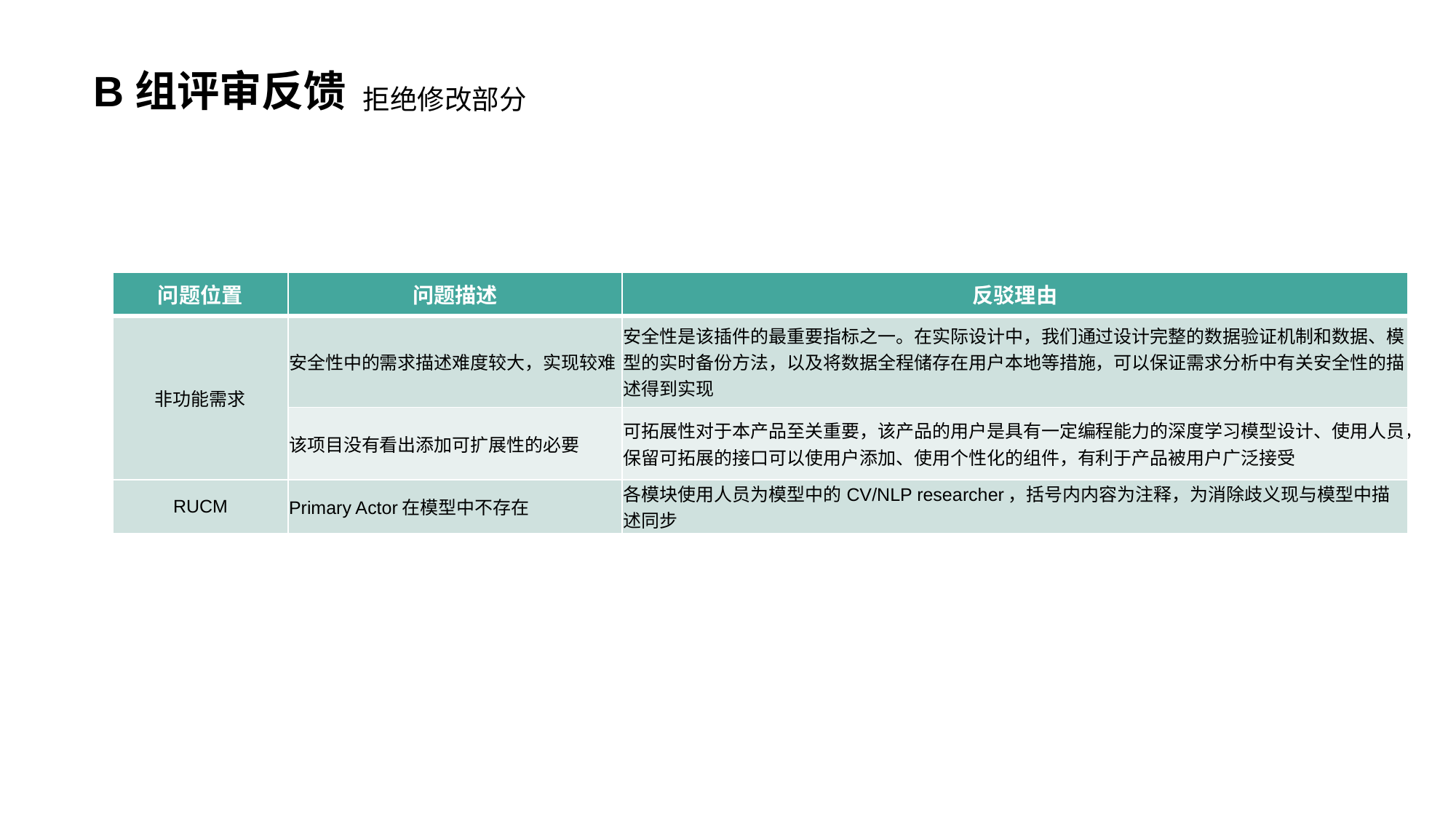

# B组评审反馈
拒绝修改部分
| 问题位置 | 问题描述 | 反驳理由 |
| --- | --- | --- |
| 非功能需求 | 安全性中的需求描述难度较大，实现较难 | 安全性是该插件的最重要指标之一。在实际设计中，我们通过设计完整的数据验证机制和数据、模型的实时备份方法，以及将数据全程储存在用户本地等措施，可以保证需求分析中有关安全性的描述得到实现 |
|  | 该项目没有看出添加可扩展性的必要 | 可拓展性对于本产品至关重要，该产品的用户是具有一定编程能力的深度学习模型设计、使用人员，保留可拓展的接口可以使用户添加、使用个性化的组件，有利于产品被用户广泛接受 |
| RUCM | Primary Actor在模型中不存在 | 各模块使用人员为模型中的CV/NLP researcher，括号内内容为注释，为消除歧义现与模型中描述同步 |